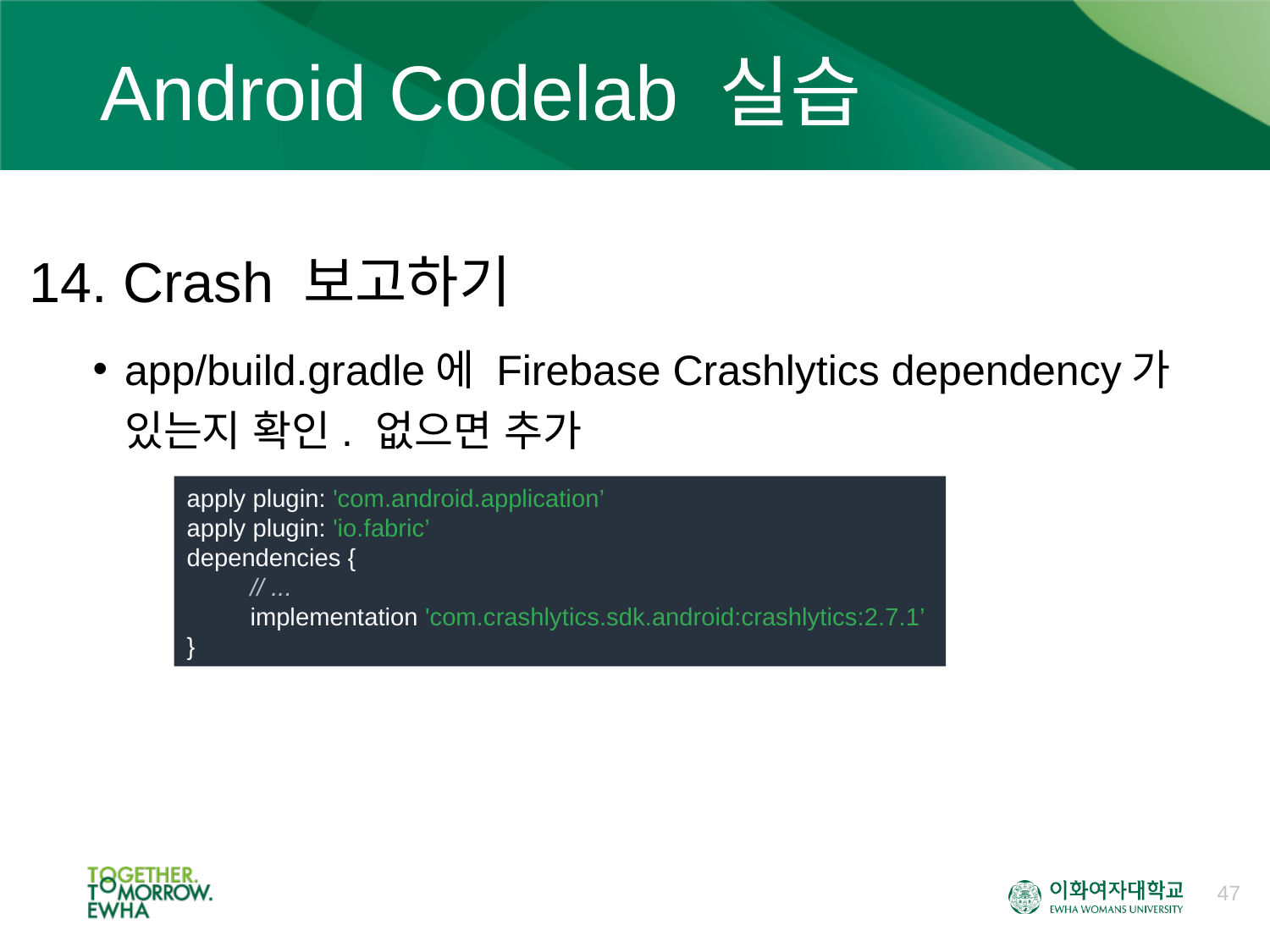

# Android Codelab 실습
14. Crash 보고하기
app/build.gradle에 Firebase Crashlytics dependency가 있는지 확인. 없으면 추가
apply plugin: 'com.android.application’
apply plugin: 'io.fabric’
dependencies {
// ...
implementation 'com.crashlytics.sdk.android:crashlytics:2.7.1’
}
47